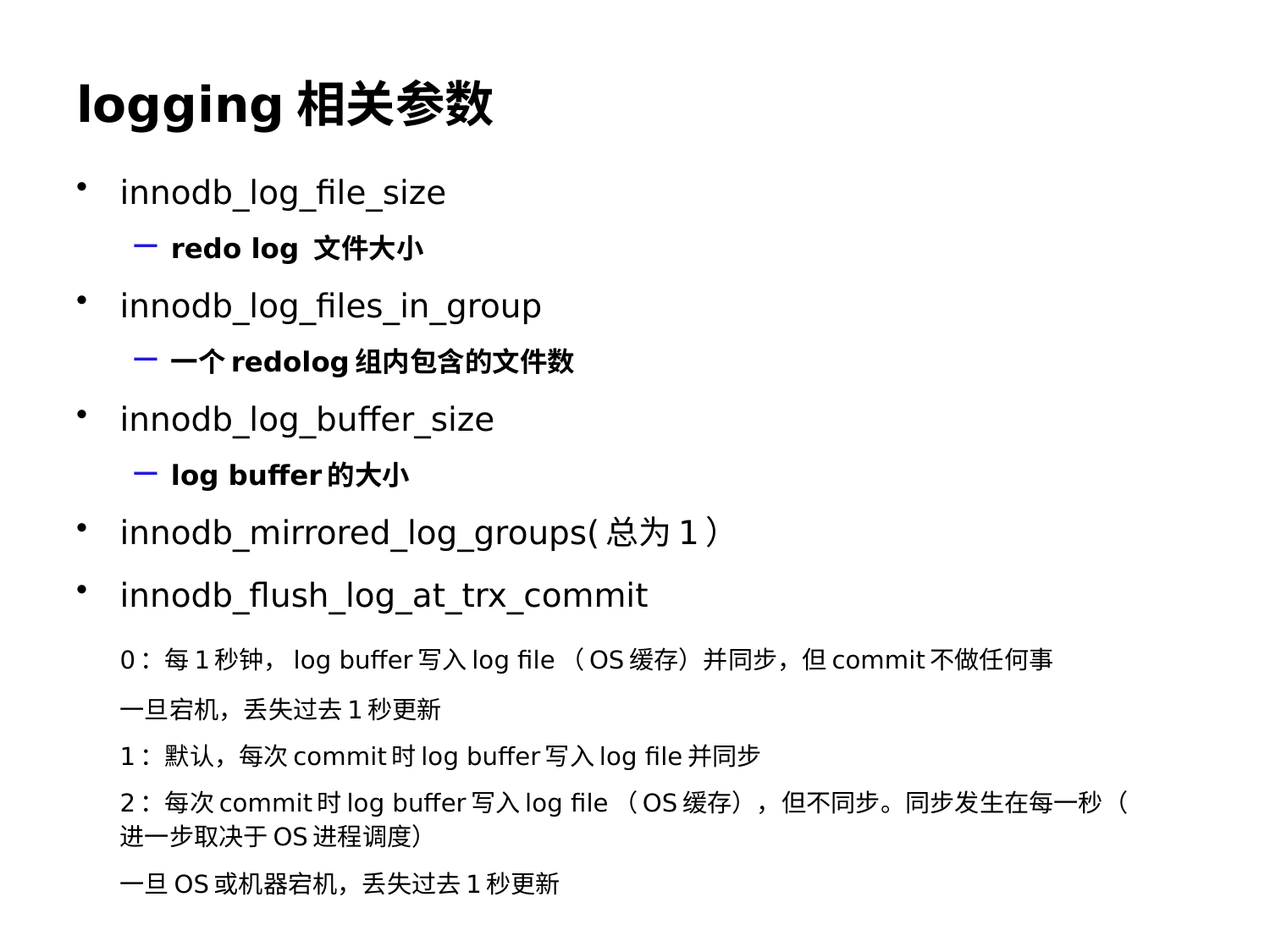

# logging相关参数
innodb_log_file_size
redo log 文件大小
innodb_log_files_in_group
一个redolog组内包含的文件数
innodb_log_buffer_size
log buffer的大小
innodb_mirrored_log_groups(总为1）
innodb_flush_log_at_trx_commit
	0：每1秒钟，log buffer写入log file（OS缓存）并同步，但commit不做任何事
		一旦宕机，丢失过去1秒更新
	1：默认，每次commit时log buffer写入log file并同步
	2：每次commit时log buffer写入log file（OS缓存），但不同步。同步发生在每一秒（       	进一步取决于OS进程调度）
		一旦OS或机器宕机，丢失过去1秒更新